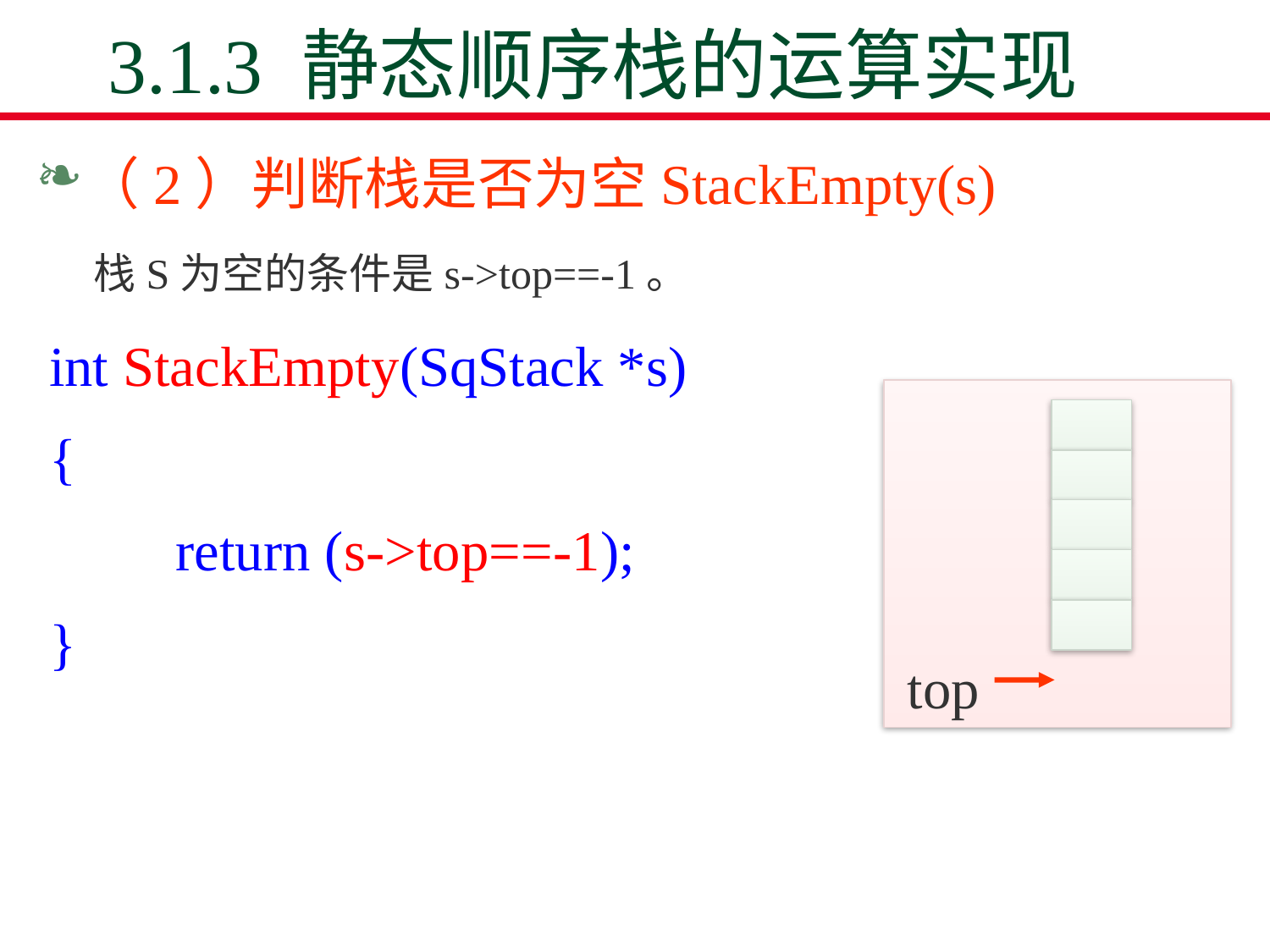

# 3.1.3 静态顺序栈的运算实现
（2）判断栈是否为空StackEmpty(s)
     栈S为空的条件是s->top==-1。
int StackEmpty(SqStack *s)
{
　　return (s->top==-1);
}

top